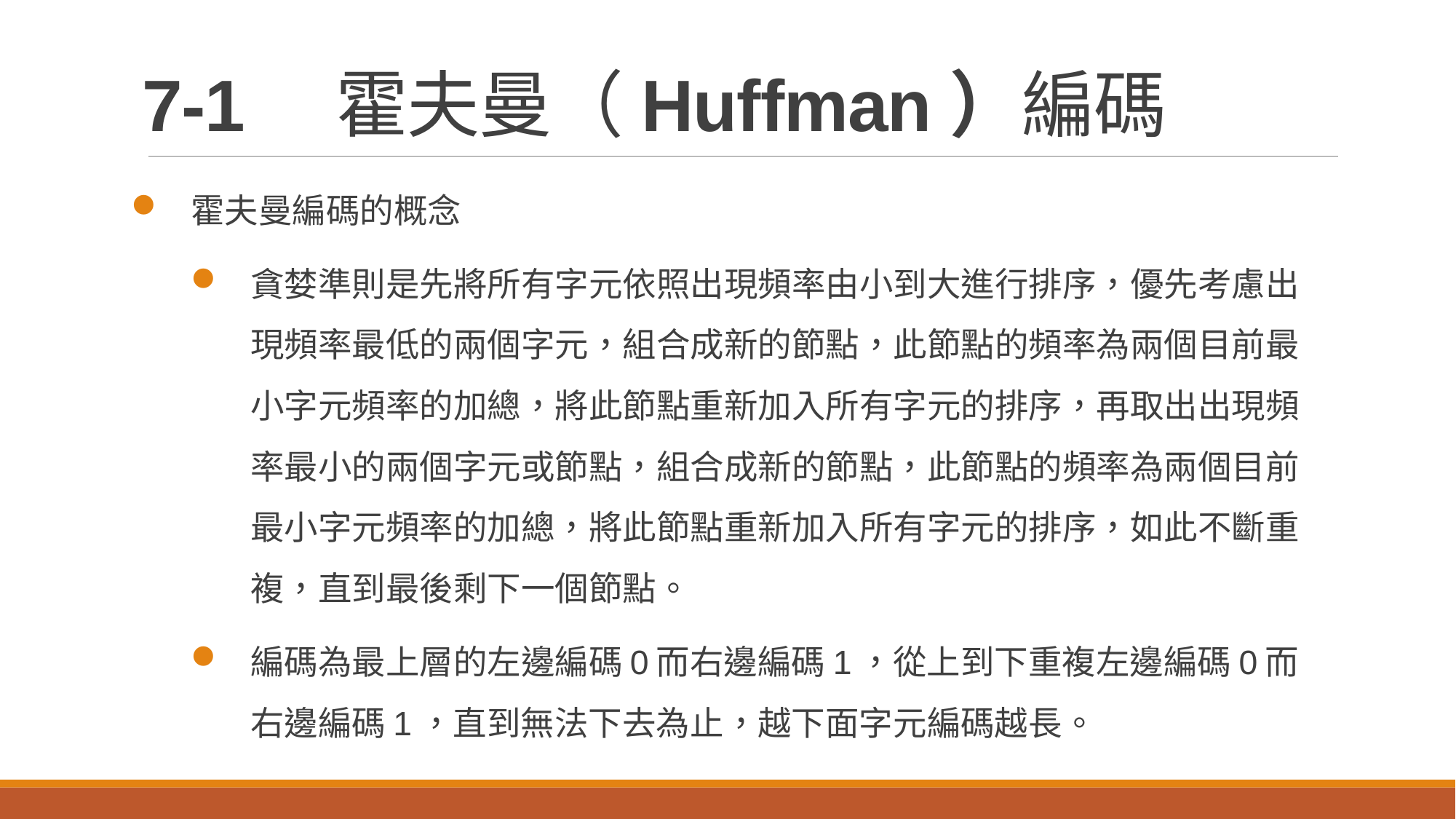

# 7-1　霍夫曼（Huffman）編碼
霍夫曼編碼的概念
貪婪準則是先將所有字元依照出現頻率由小到大進行排序，優先考慮出現頻率最低的兩個字元，組合成新的節點，此節點的頻率為兩個目前最小字元頻率的加總，將此節點重新加入所有字元的排序，再取出出現頻率最小的兩個字元或節點，組合成新的節點，此節點的頻率為兩個目前最小字元頻率的加總，將此節點重新加入所有字元的排序，如此不斷重複，直到最後剩下一個節點。
編碼為最上層的左邊編碼0而右邊編碼1，從上到下重複左邊編碼0而右邊編碼1，直到無法下去為止，越下面字元編碼越長。